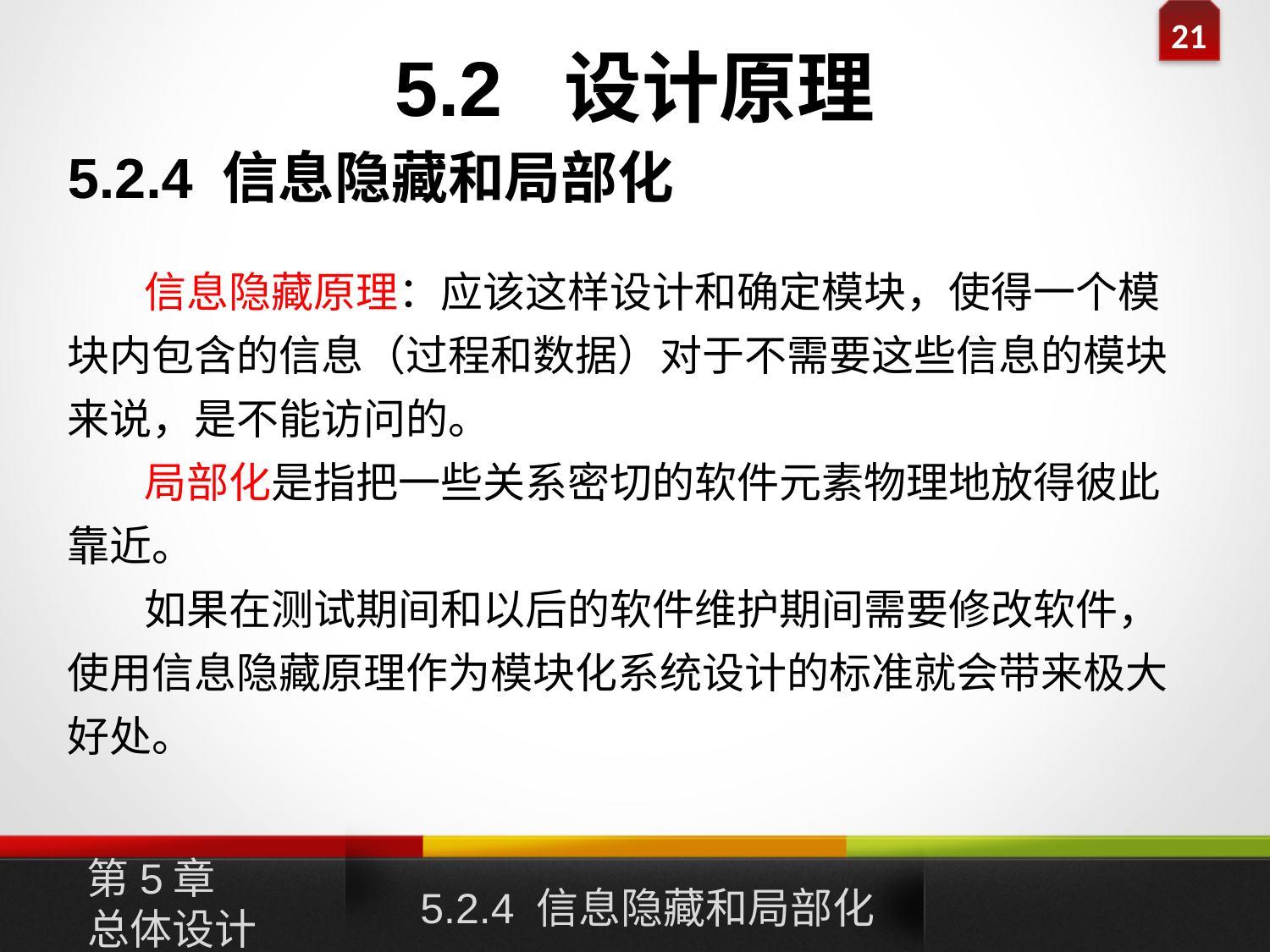

# 5.2  设计原理
5.2.4 信息隐藏和局部化
       信息隐藏原理：应该这样设计和确定模块，使得一个模块内包含的信息（过程和数据）对于不需要这些信息的模块来说，是不能访问的。
       局部化是指把一些关系密切的软件元素物理地放得彼此靠近。
       如果在测试期间和以后的软件维护期间需要修改软件，使用信息隐藏原理作为模块化系统设计的标准就会带来极大好处。
第5章
总体设计
5.2.4 信息隐藏和局部化